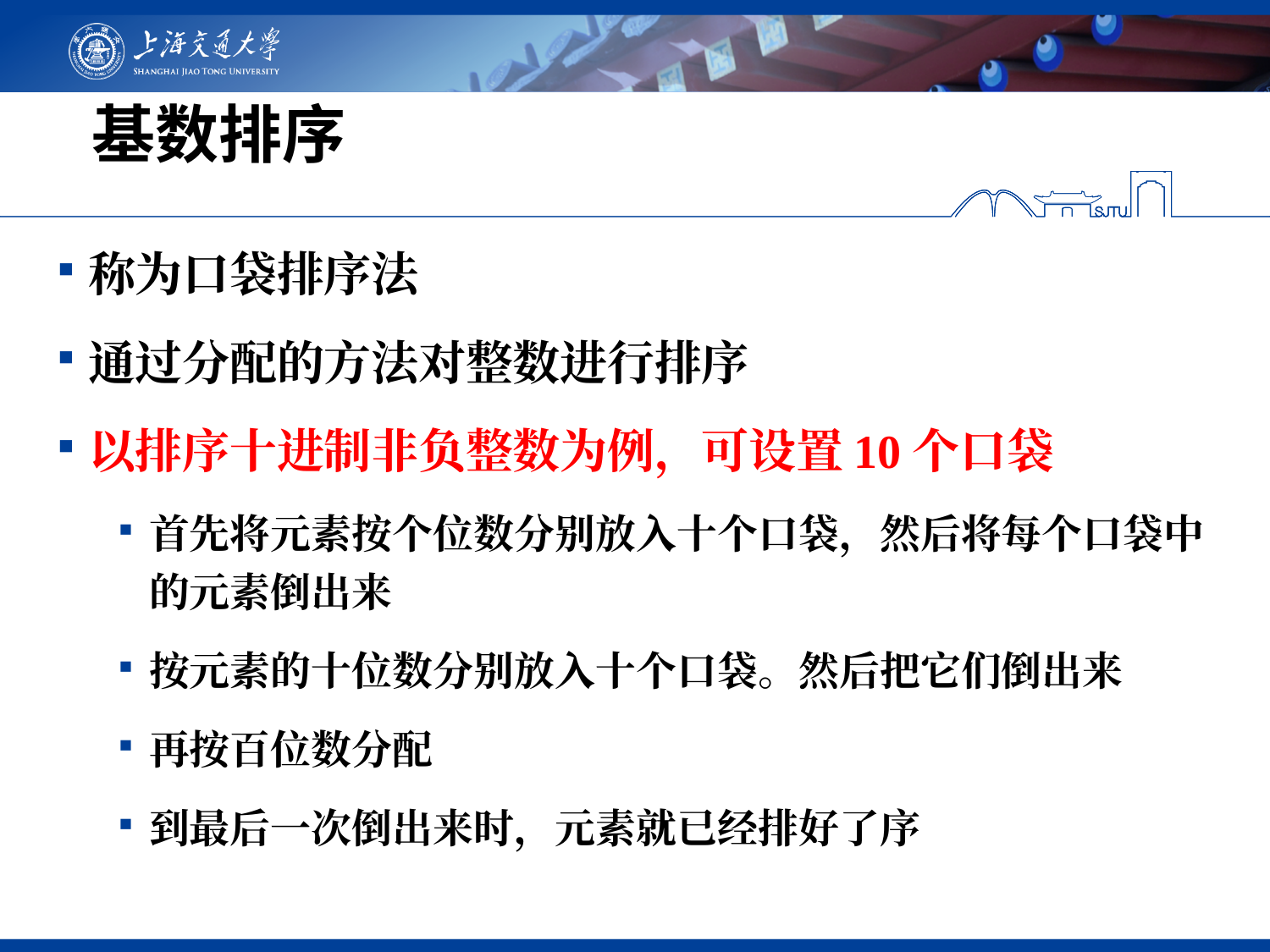

# 基数排序
称为口袋排序法
通过分配的方法对整数进行排序
以排序十进制非负整数为例，可设置10个口袋
首先将元素按个位数分别放入十个口袋，然后将每个口袋中的元素倒出来
按元素的十位数分别放入十个口袋。然后把它们倒出来
再按百位数分配
到最后一次倒出来时，元素就已经排好了序